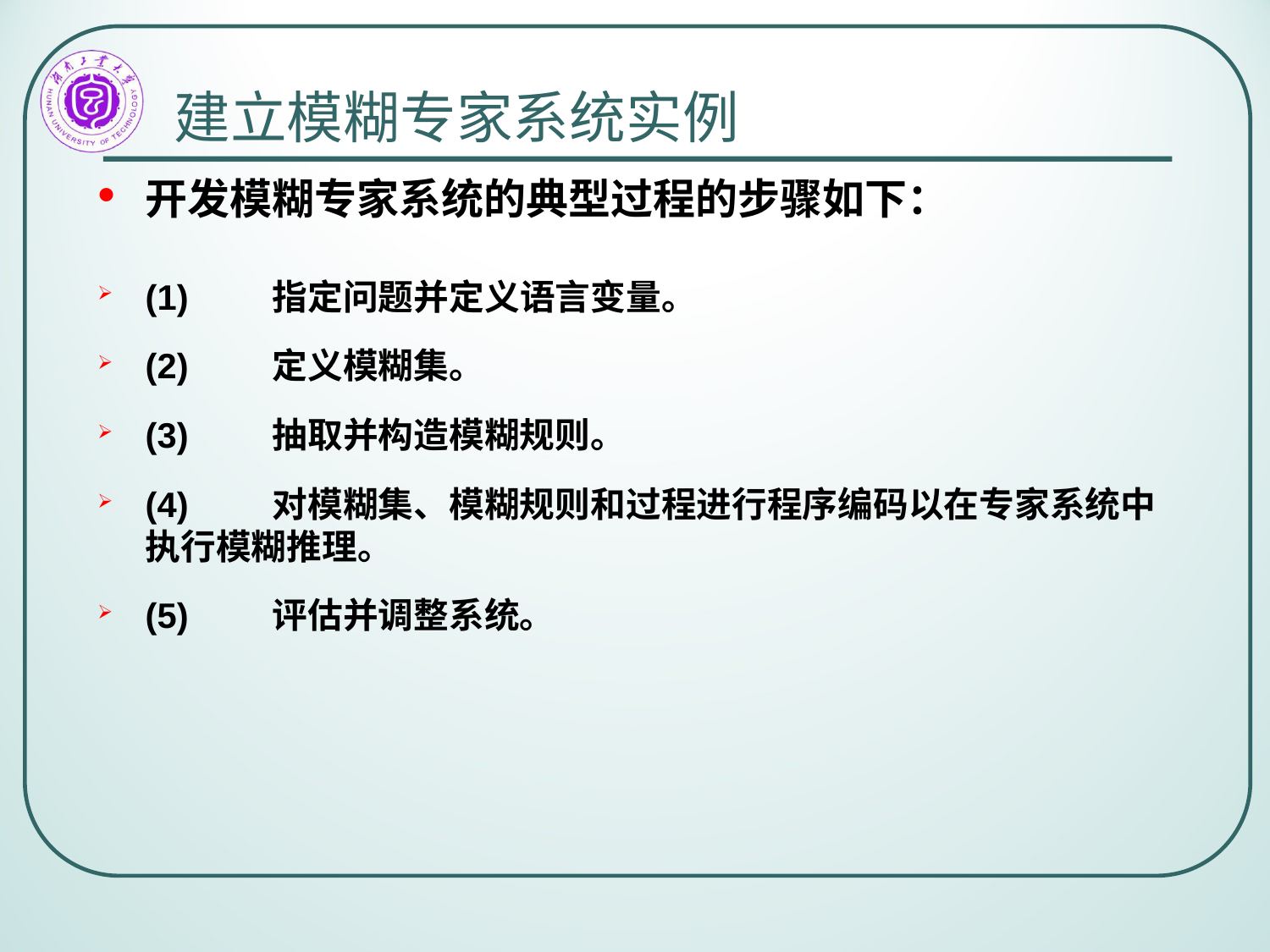

# 建立模糊专家系统实例
开发模糊专家系统的典型过程的步骤如下：

(1)	指定问题并定义语言变量。

(2)	定义模糊集。

(3)	抽取并构造模糊规则。

(4)	对模糊集、模糊规则和过程进行程序编码以在专家系统中执行模糊推理。

(5)	评估并调整系统。